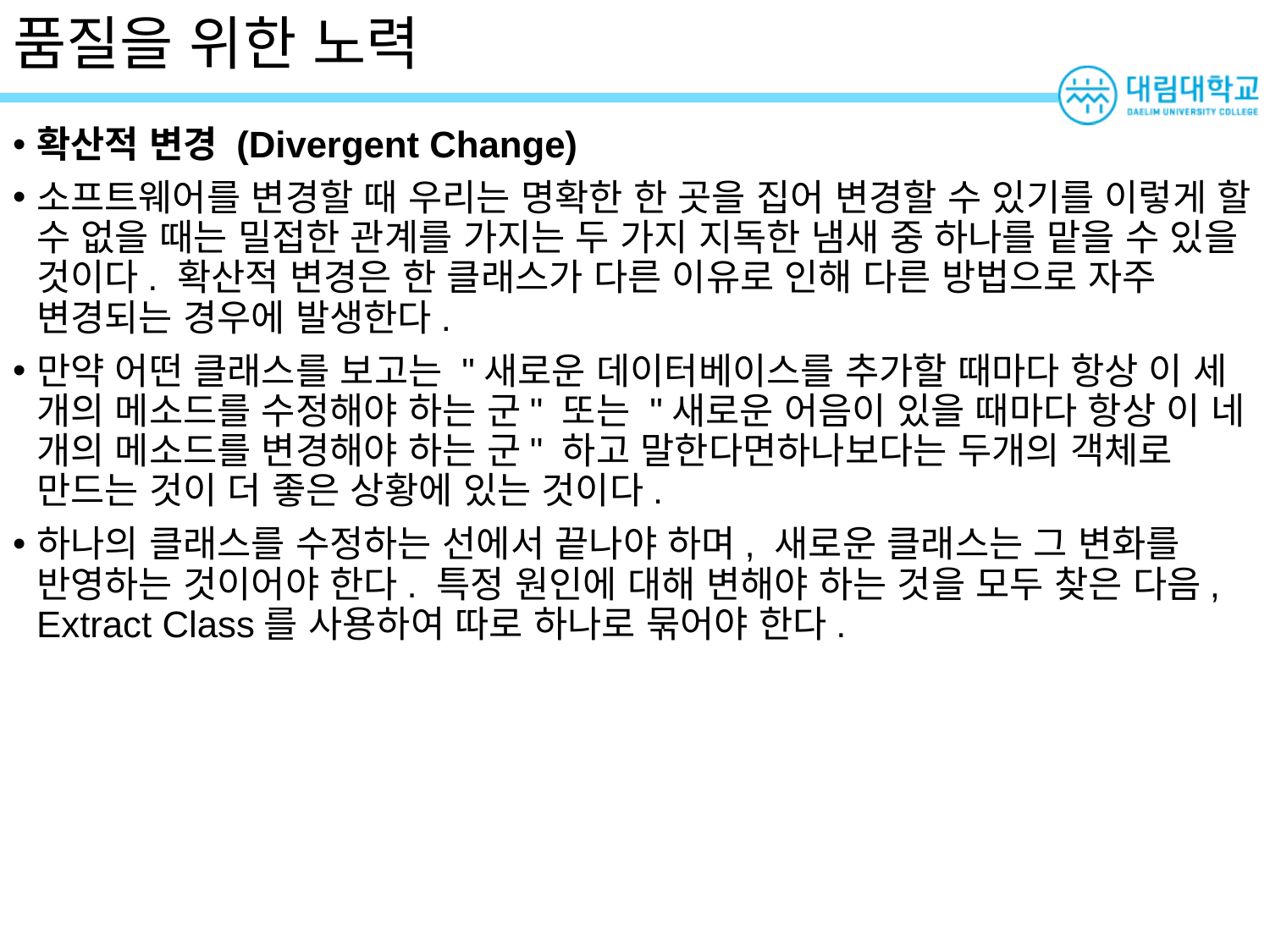

# 품질을 위한 노력
확산적 변경 (Divergent Change)
소프트웨어를 변경할 때 우리는 명확한 한 곳을 집어 변경할 수 있기를 이렇게 할 수 없을 때는 밀접한 관계를 가지는 두 가지 지독한 냄새 중 하나를 맡을 수 있을 것이다. 확산적 변경은 한 클래스가 다른 이유로 인해 다른 방법으로 자주 변경되는 경우에 발생한다.
만약 어떤 클래스를 보고는 "새로운 데이터베이스를 추가할 때마다 항상 이 세 개의 메소드를 수정해야 하는 군" 또는 "새로운 어음이 있을 때마다 항상 이 네 개의 메소드를 변경해야 하는 군" 하고 말한다면하나보다는 두개의 객체로 만드는 것이 더 좋은 상황에 있는 것이다.
하나의 클래스를 수정하는 선에서 끝나야 하며, 새로운 클래스는 그 변화를 반영하는 것이어야 한다. 특정 원인에 대해 변해야 하는 것을 모두 찾은 다음, Extract Class를 사용하여 따로 하나로 묶어야 한다.